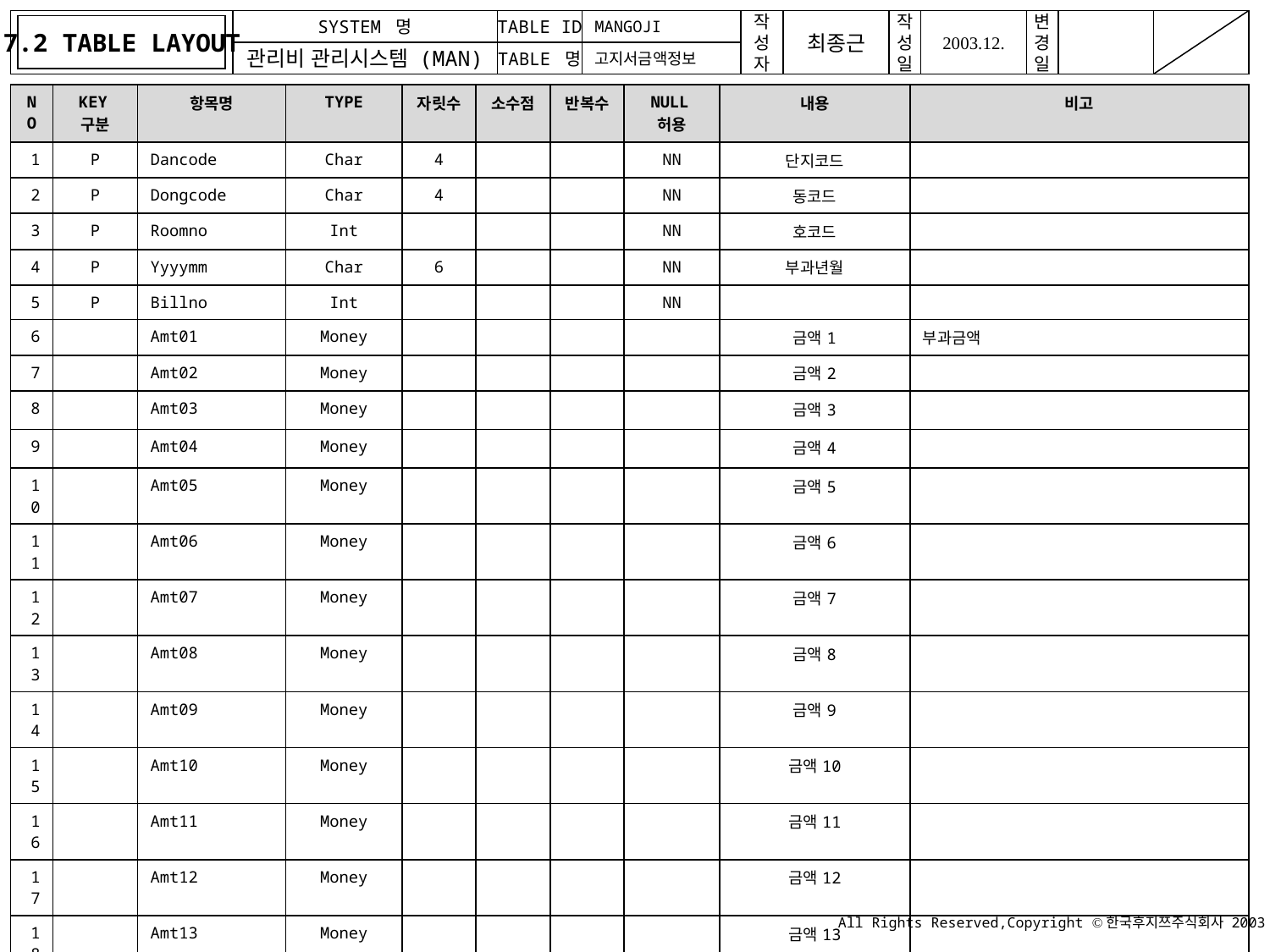

7.2 TABLE LAYOUT
MANGOJI
고지서금액정보
| NO | KEY구분 | 항목명 | TYPE | 자릿수 | 소수점 | 반복수 | NULL허용 | 내용 | 비고 |
| --- | --- | --- | --- | --- | --- | --- | --- | --- | --- |
| 1 | P | Dancode | Char | 4 |  |  | NN | 단지코드 |  |
| 2 | P | Dongcode | Char | 4 |  |  | NN | 동코드 |  |
| 3 | P | Roomno | Int |  |  |  | NN | 호코드 |  |
| 4 | P | Yyyymm | Char | 6 |  |  | NN | 부과년월 |  |
| 5 | P | Billno | Int |  |  |  | NN |  |  |
| 6 |  | Amt01 | Money |  |  |  |  | 금액1 | 부과금액 |
| 7 |  | Amt02 | Money |  |  |  |  | 금액2 |  |
| 8 |  | Amt03 | Money |  |  |  |  | 금액3 |  |
| 9 |  | Amt04 | Money |  |  |  |  | 금액4 |  |
| 10 |  | Amt05 | Money |  |  |  |  | 금액5 |  |
| 11 |  | Amt06 | Money |  |  |  |  | 금액6 |  |
| 12 |  | Amt07 | Money |  |  |  |  | 금액7 |  |
| 13 |  | Amt08 | Money |  |  |  |  | 금액8 |  |
| 14 |  | Amt09 | Money |  |  |  |  | 금액9 |  |
| 15 |  | Amt10 | Money |  |  |  |  | 금액10 |  |
| 16 |  | Amt11 | Money |  |  |  |  | 금액11 |  |
| 17 |  | Amt12 | Money |  |  |  |  | 금액12 |  |
| 18 |  | Amt13 | Money |  |  |  |  | 금액13 |  |
| 19 |  | Amt14 | Money |  |  |  |  | 금액14 |  |
| 20 |  | Amt15 | Money |  |  |  |  | 금액15 |  |
| 21 |  | Amt16 | Money |  |  |  |  | 금액16 |  |
| 22 |  | Amt17 | Money |  |  |  |  | 금액17 |  |